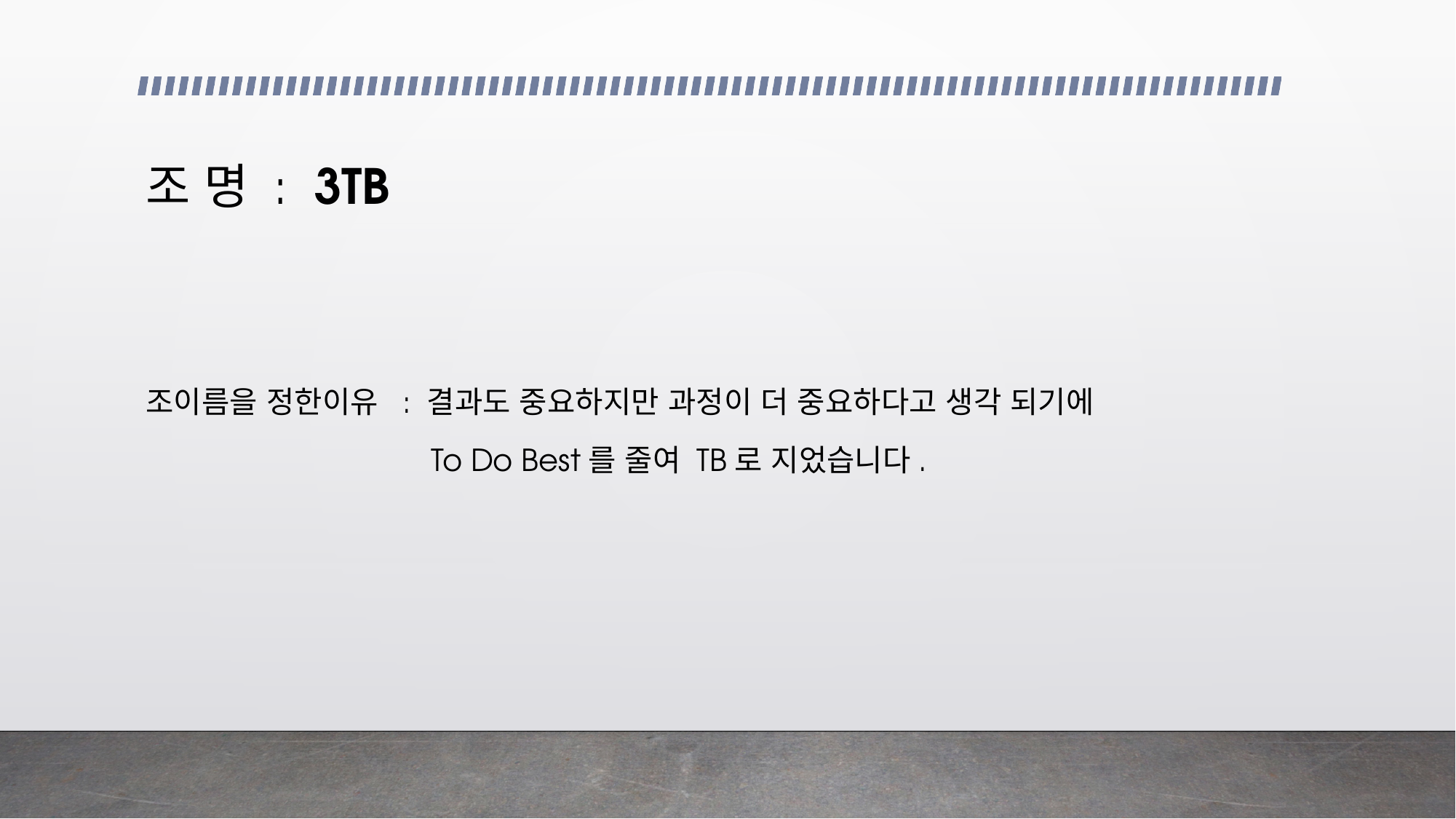

# 조 명 :  3TB

조이름을 정한이유  : 결과도 중요하지만 과정이 더 중요하다고 생각 되기에
		        To Do Best를 줄여 TB로 지었습니다.